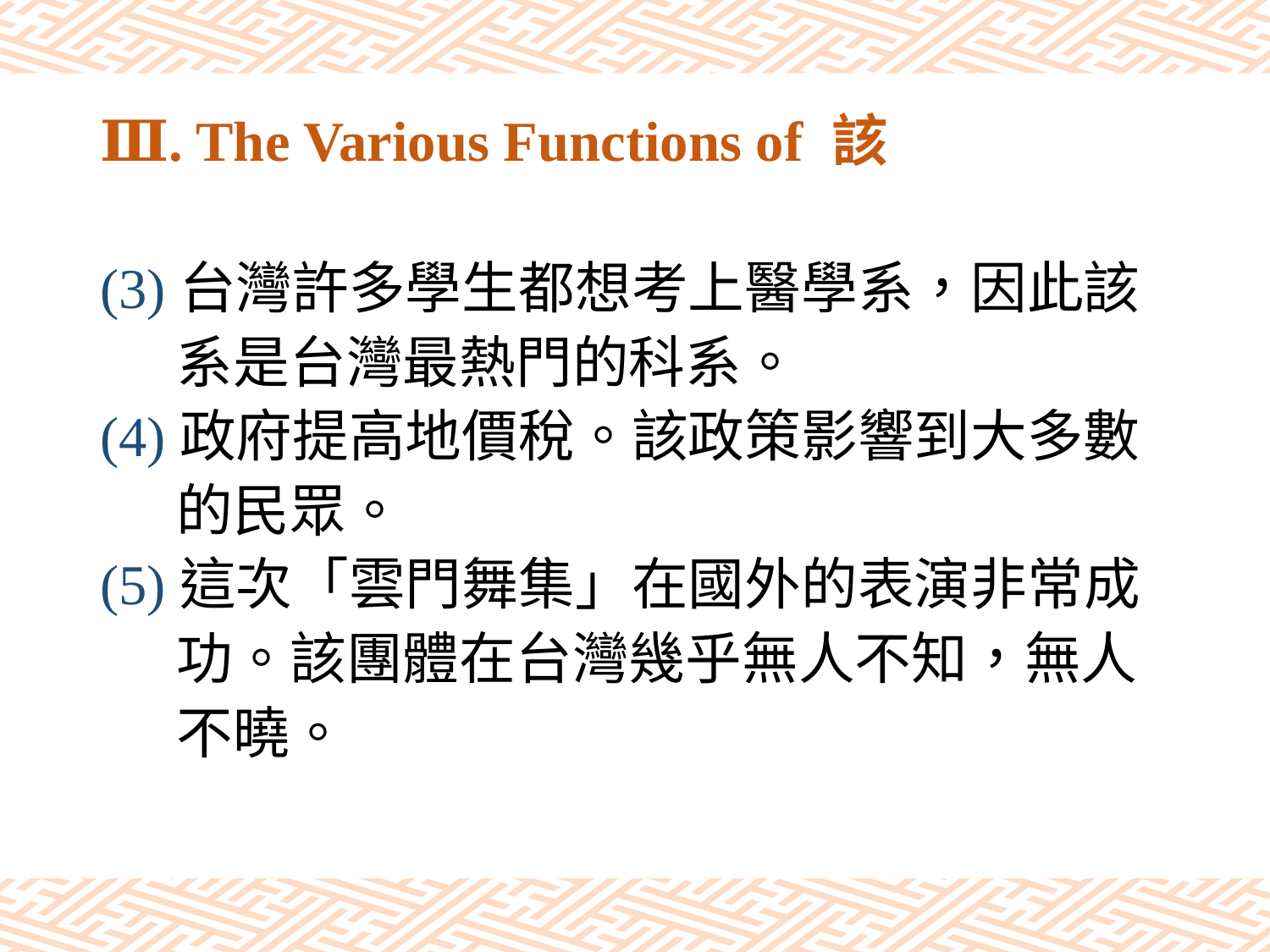

# Ⅲ. The Various Functions of 該
(3)台灣許多學生都想考上醫學系，因此該
     系是台灣最熱門的科系。
(4)政府提高地價稅。該政策影響到大多數
     的民眾。
(5)這次「雲門舞集」在國外的表演非常成
     功。該團體在台灣幾乎無人不知，無人
     不曉。